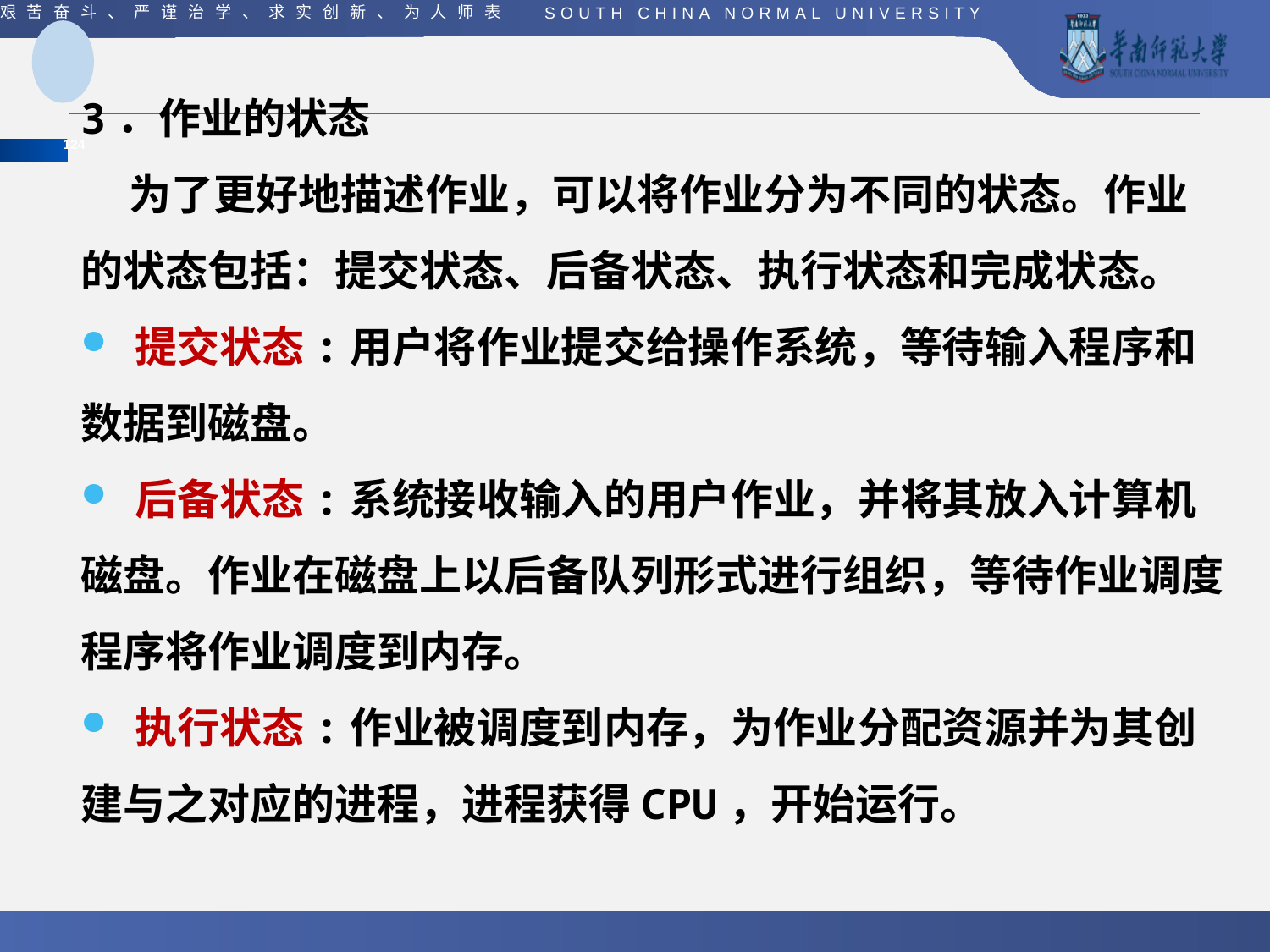

3．作业的状态
    为了更好地描述作业，可以将作业分为不同的状态。作业的状态包括：提交状态、后备状态、执行状态和完成状态。
 提交状态:用户将作业提交给操作系统，等待输入程序和数据到磁盘。
 后备状态:系统接收输入的用户作业，并将其放入计算机磁盘。作业在磁盘上以后备队列形式进行组织，等待作业调度程序将作业调度到内存。
 执行状态:作业被调度到内存，为作业分配资源并为其创建与之对应的进程，进程获得CPU，开始运行。

124